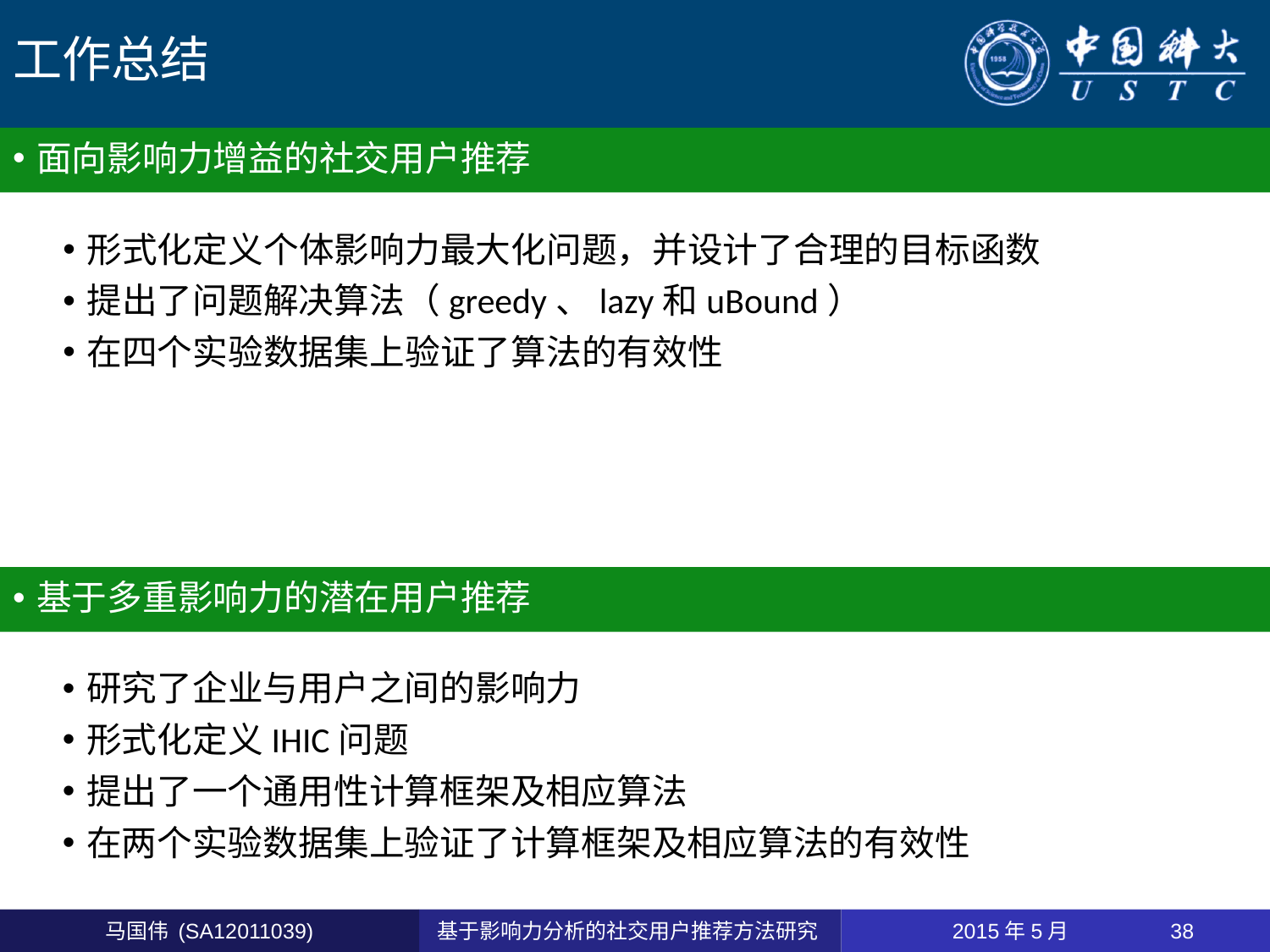

# 工作总结
面向影响力增益的社交用户推荐
形式化定义个体影响力最大化问题，并设计了合理的目标函数
提出了问题解决算法（greedy、lazy和uBound）
在四个实验数据集上验证了算法的有效性
基于多重影响力的潜在用户推荐
研究了企业与用户之间的影响力
形式化定义IHIC问题
提出了一个通用性计算框架及相应算法
在两个实验数据集上验证了计算框架及相应算法的有效性
2015年5月
38